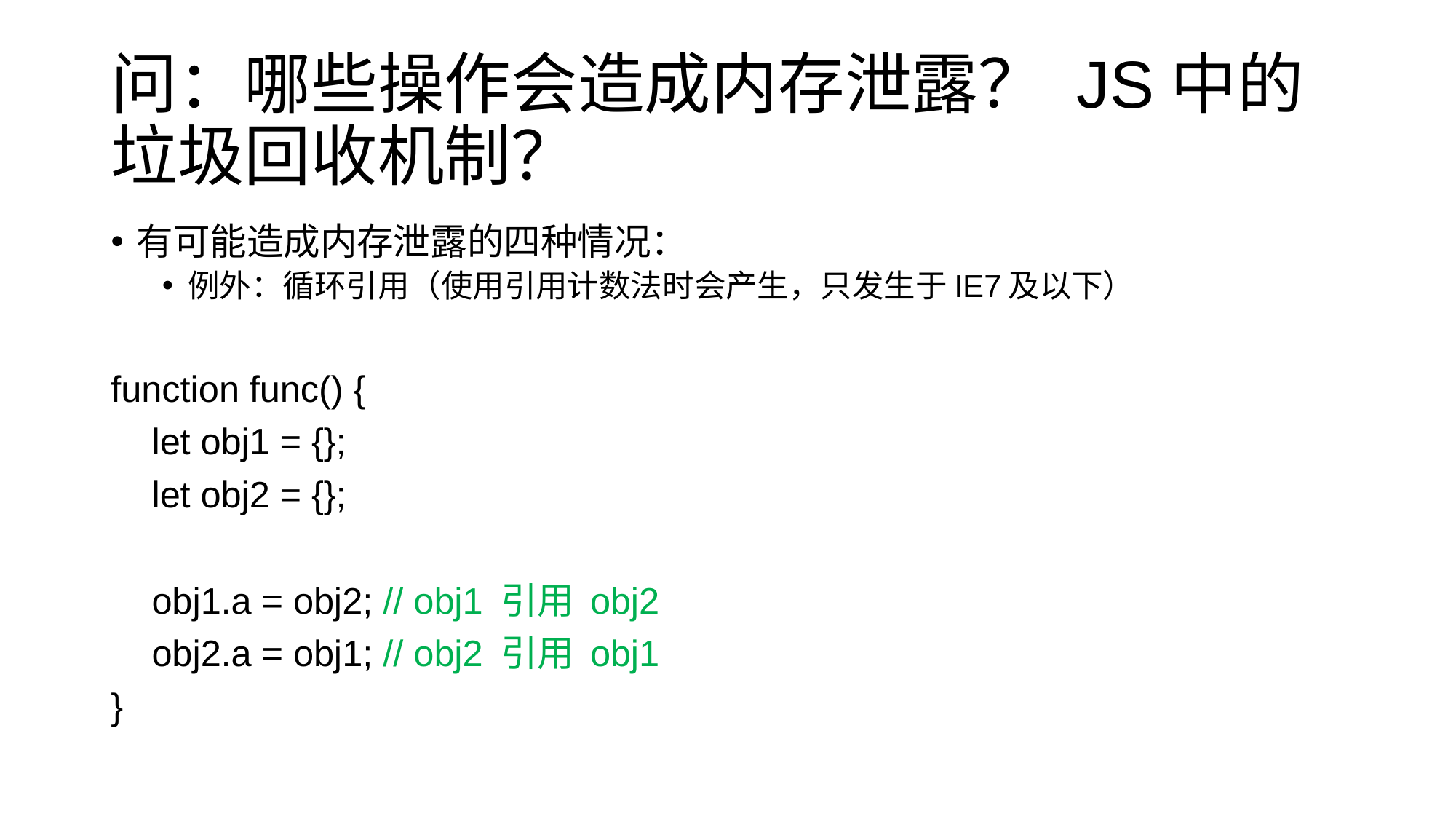

# 问：哪些操作会造成内存泄露？ JS中的垃圾回收机制？
有可能造成内存泄露的四种情况：
例外：循环引用（使用引用计数法时会产生，只发生于IE7及以下）

function func() {
    let obj1 = {};
    let obj2 = {};

    obj1.a = obj2; // obj1 引用 obj2
    obj2.a = obj1; // obj2 引用 obj1
}